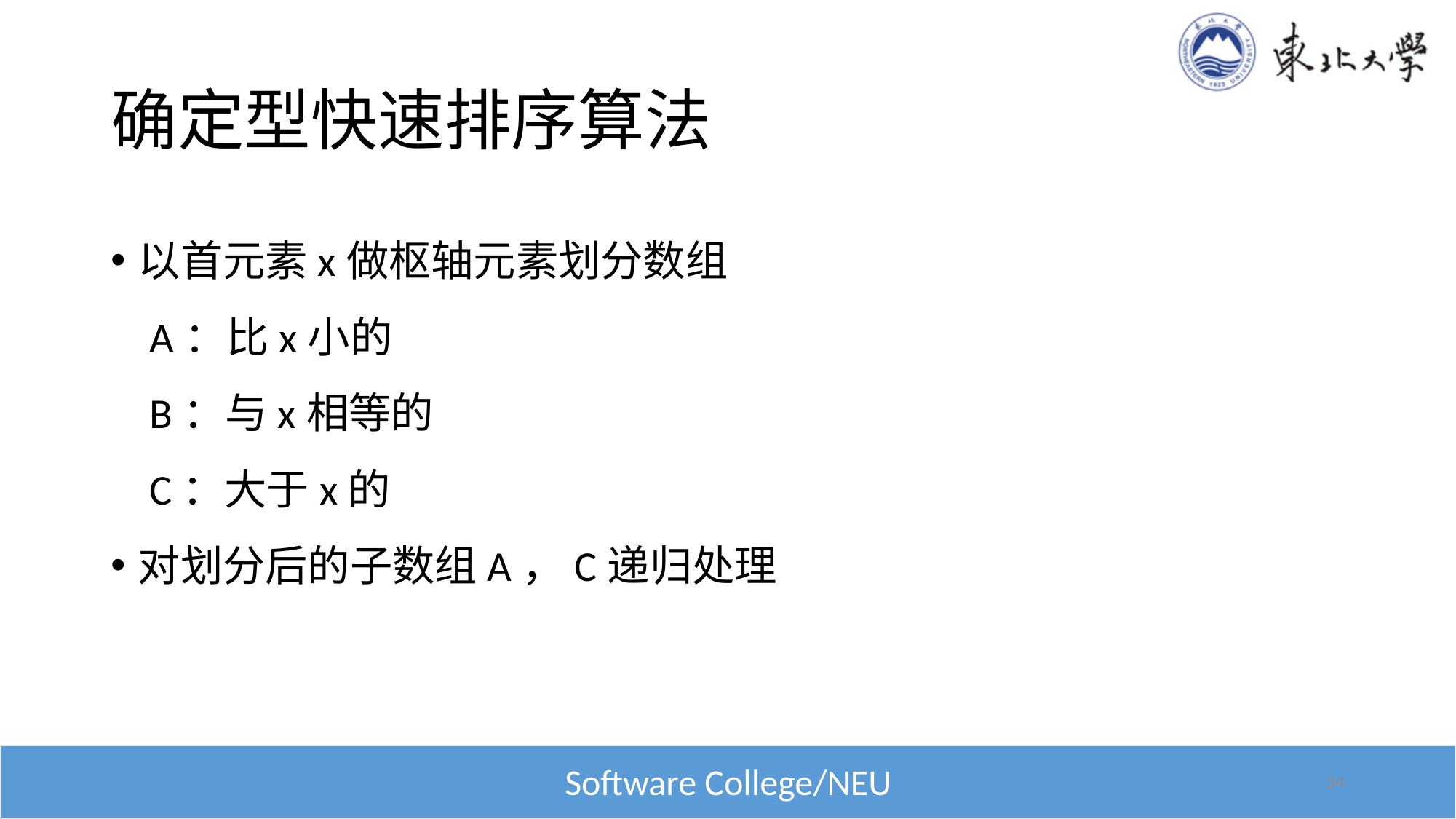

# 确定型快速排序算法
以首元素x做枢轴元素划分数组
    A：比x小的
    B：与x相等的
    C：大于x的
对划分后的子数组A，C递归处理